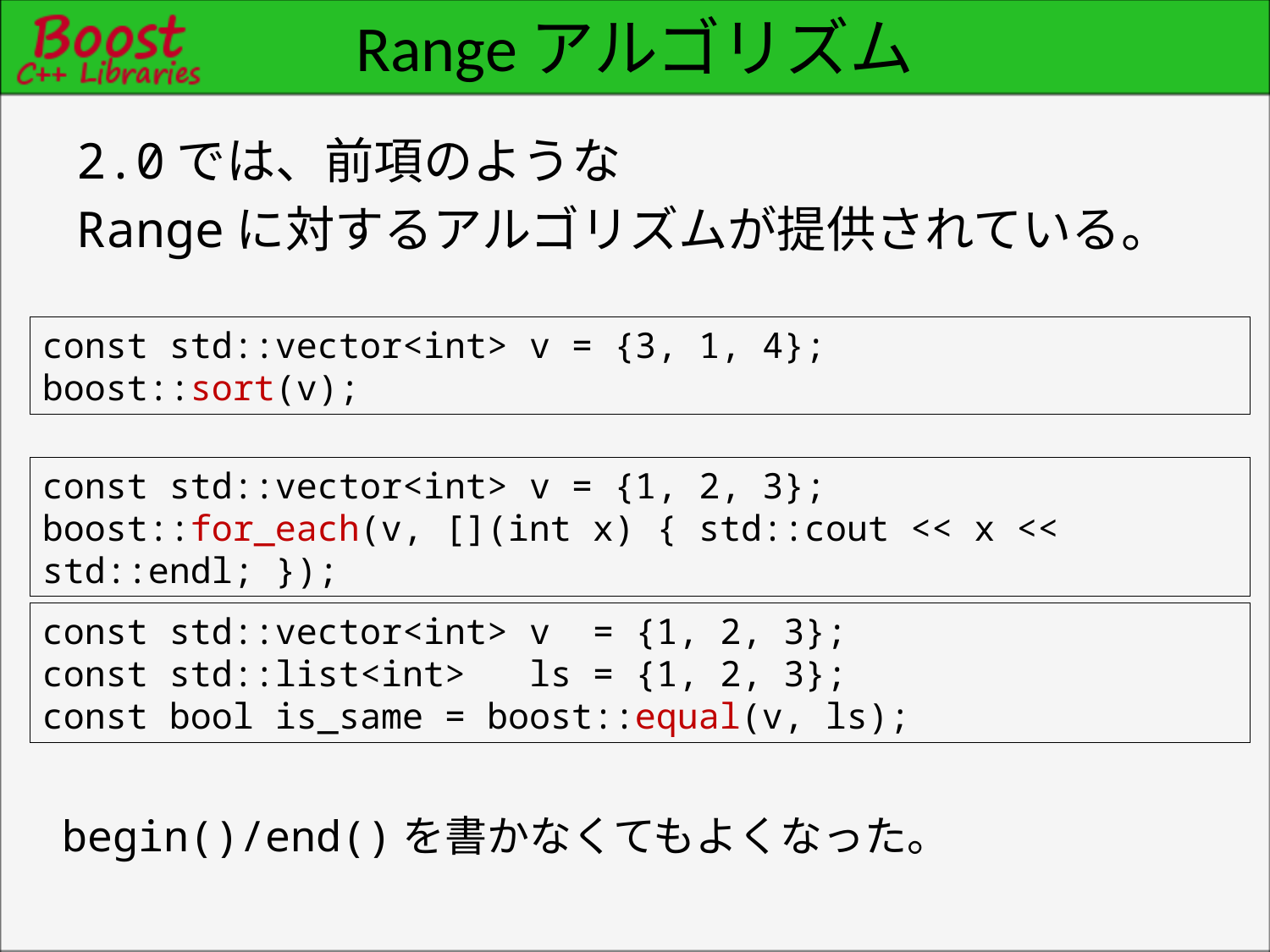

# Rangeアルゴリズム
2.0では、前項のような
Rangeに対するアルゴリズムが提供されている。
const std::vector<int> v = {3, 1, 4};
boost::sort(v);
const std::vector<int> v = {1, 2, 3};
boost::for_each(v, [](int x) { std::cout << x << std::endl; });
const std::vector<int> v  = {1, 2, 3};
const std::list<int>   ls = {1, 2, 3};
const bool is_same = boost::equal(v, ls);
begin()/end()を書かなくてもよくなった。